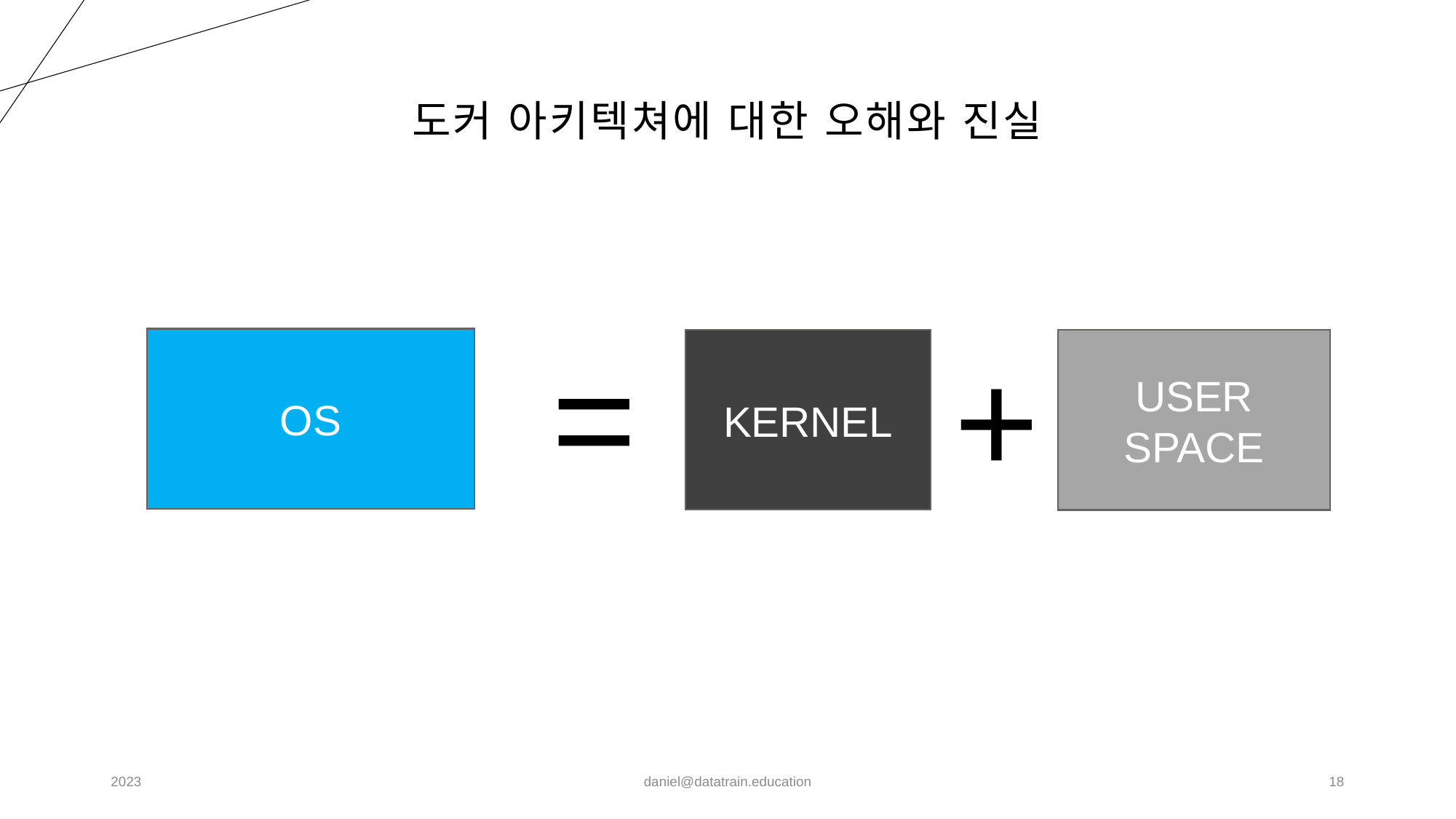

# 도커 아키텍쳐에 대한 오해와 진실
=
+
OS
KERNEL
USER SPACE
2023
daniel@datatrain.education
18